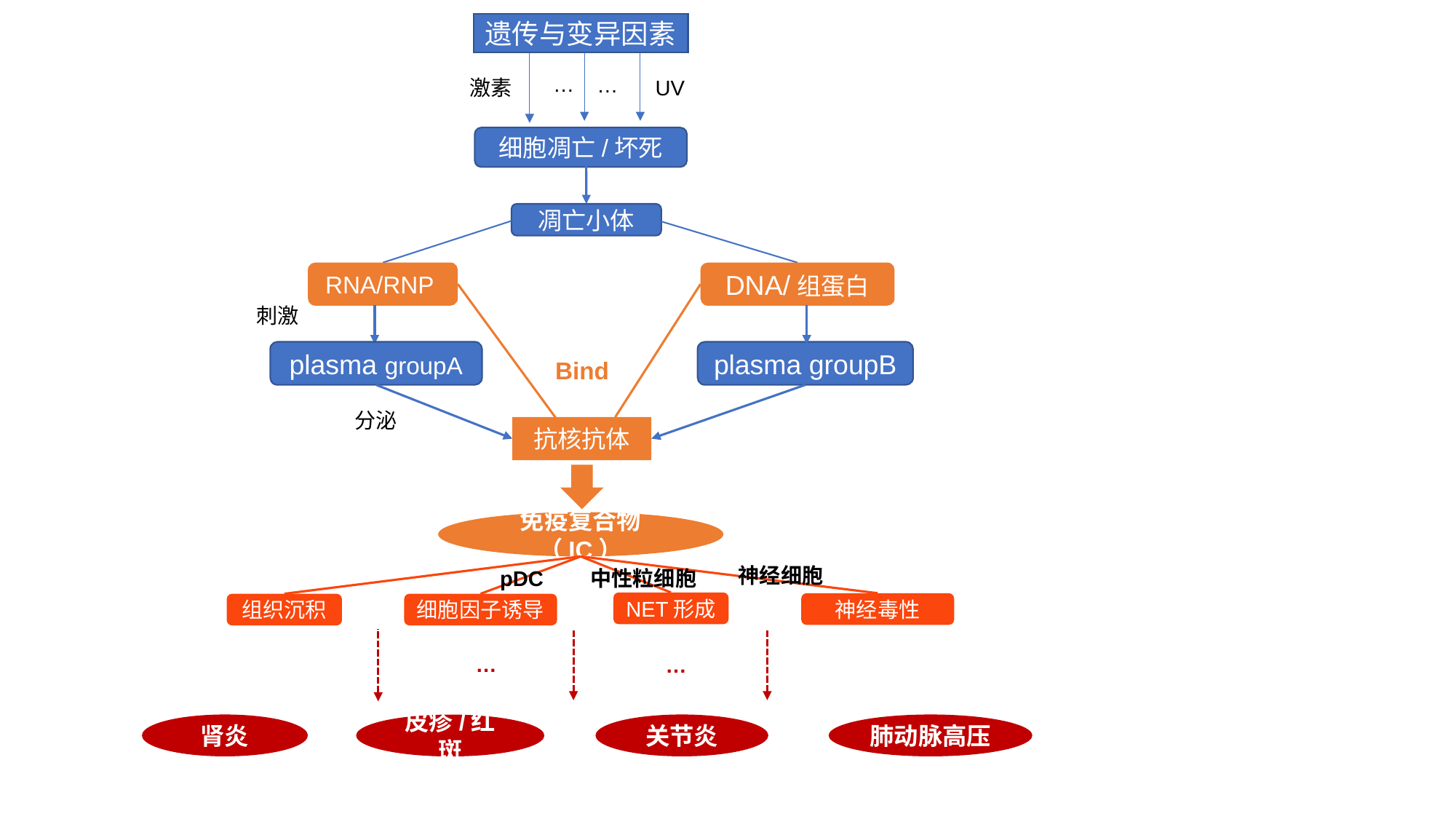

遗传与变异因素
…
…
UV
激素
细胞凋亡/坏死
凋亡小体
RNA/RNP
DNA/组蛋白
刺激
plasma groupA
plasma groupB
Bind
分泌
抗核抗体

免疫复合物（IC）
神经细胞
pDC
中性粒细胞
NET形成
神经毒性
组织沉积
细胞因子诱导
…
…
肾炎
关节炎
肺动脉高压
皮疹/红斑